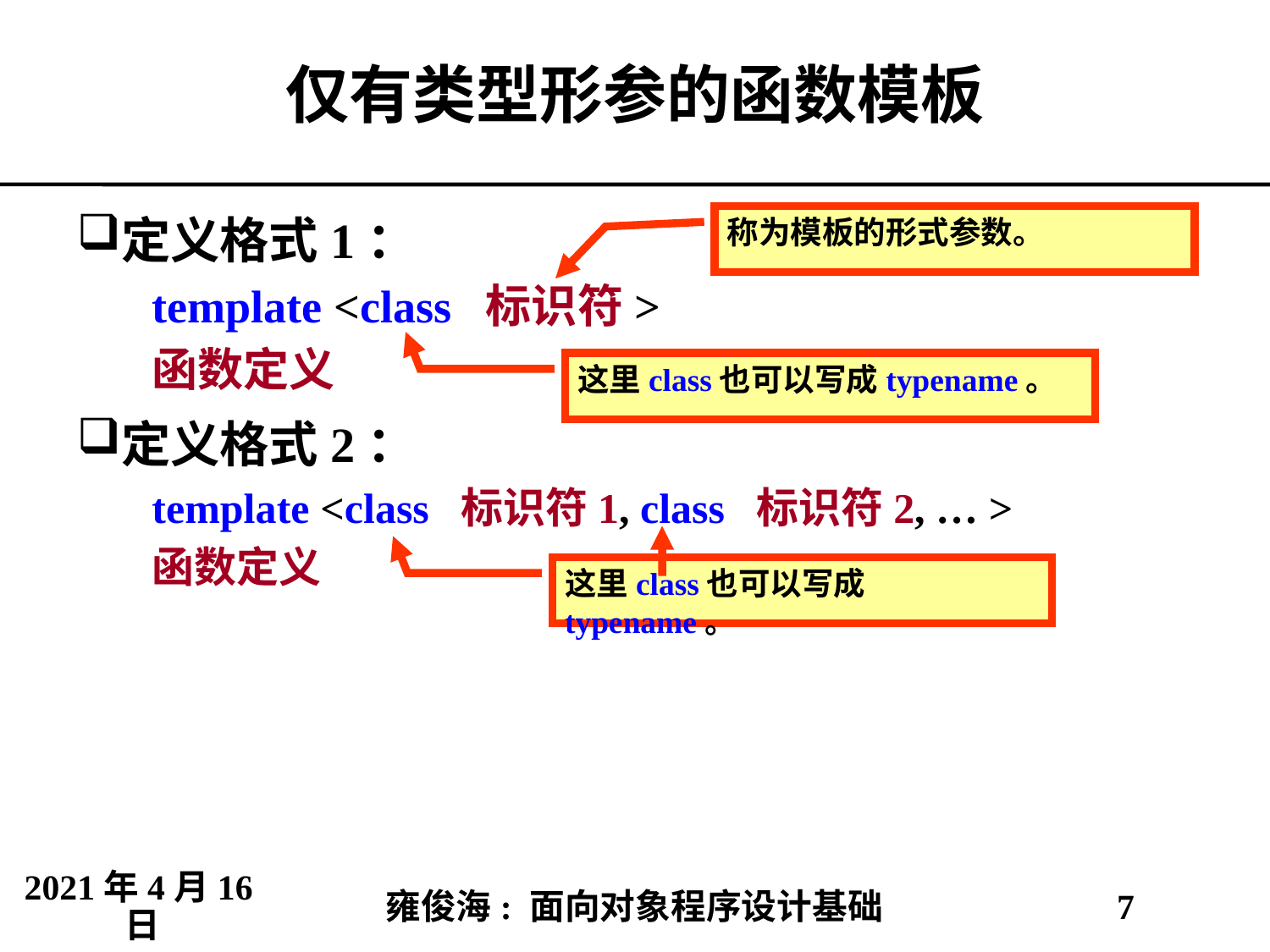

# 仅有类型形参的函数模板

定义格式1：
	template <class  标识符>
	函数定义
定义格式2：
	template <class  标识符1, class  标识符2, … >
	函数定义
称为模板的形式参数。
这里class也可以写成typename。

这里class也可以写成typename。
2021年4月16日
雍俊海: 面向对象程序设计基础
7